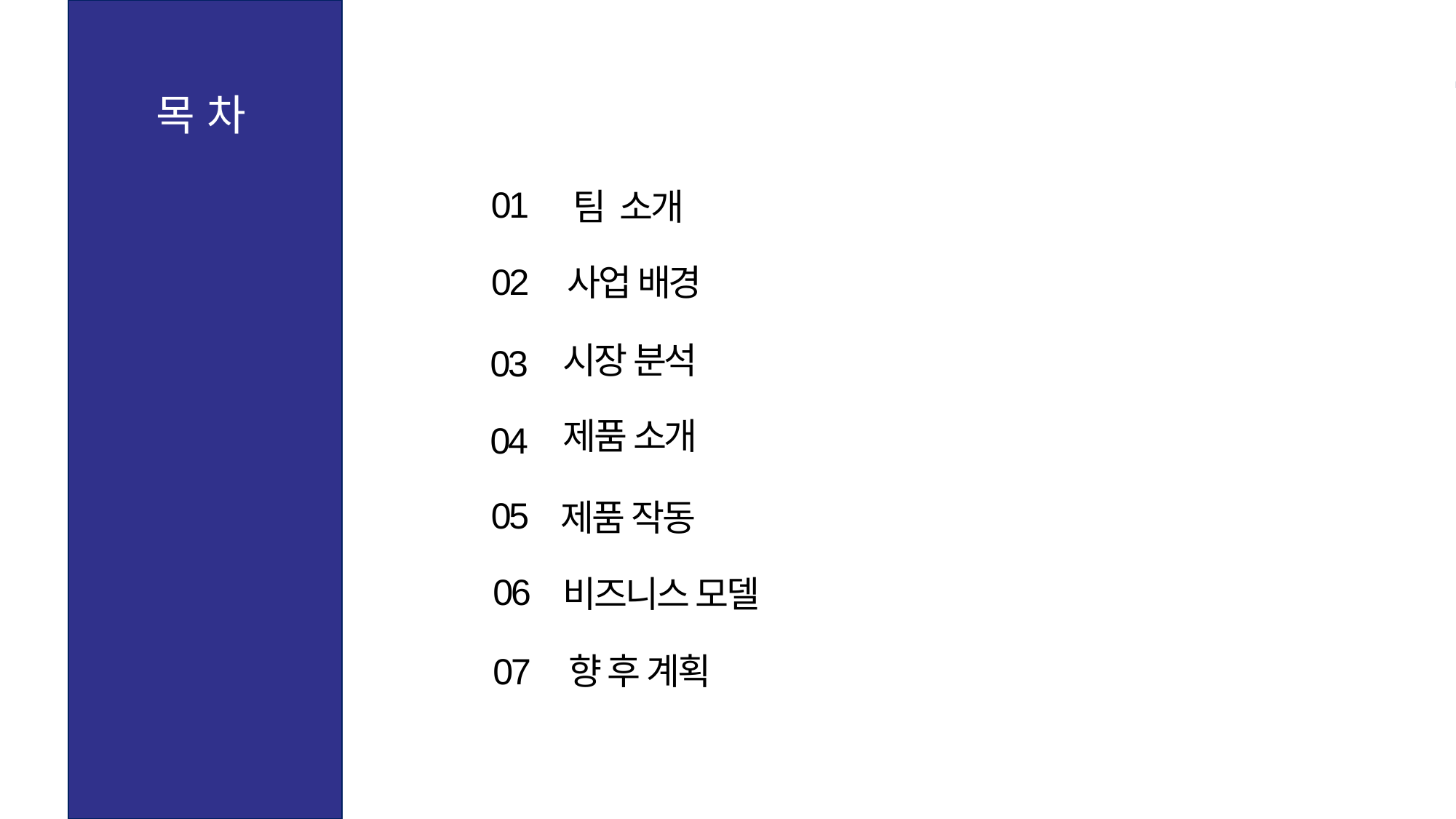

목 차
01
팀  소개
02
사업 배경
시장 분석
03
제품 소개
04
05
제품 작동
06
비즈니스 모델
07
향 후 계획